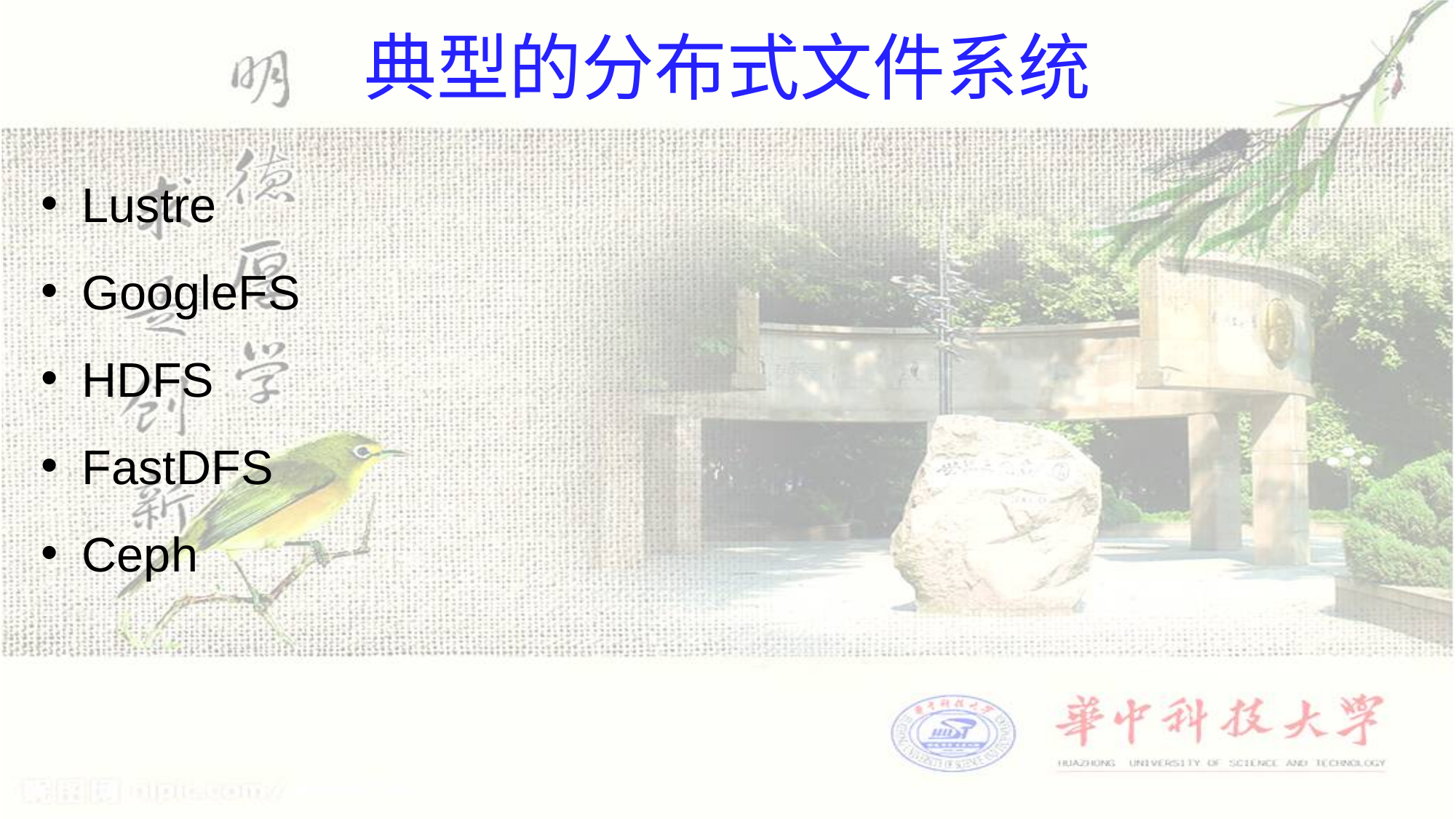

# 典型的分布式文件系统
Lustre
GoogleFS
HDFS
FastDFS
Ceph